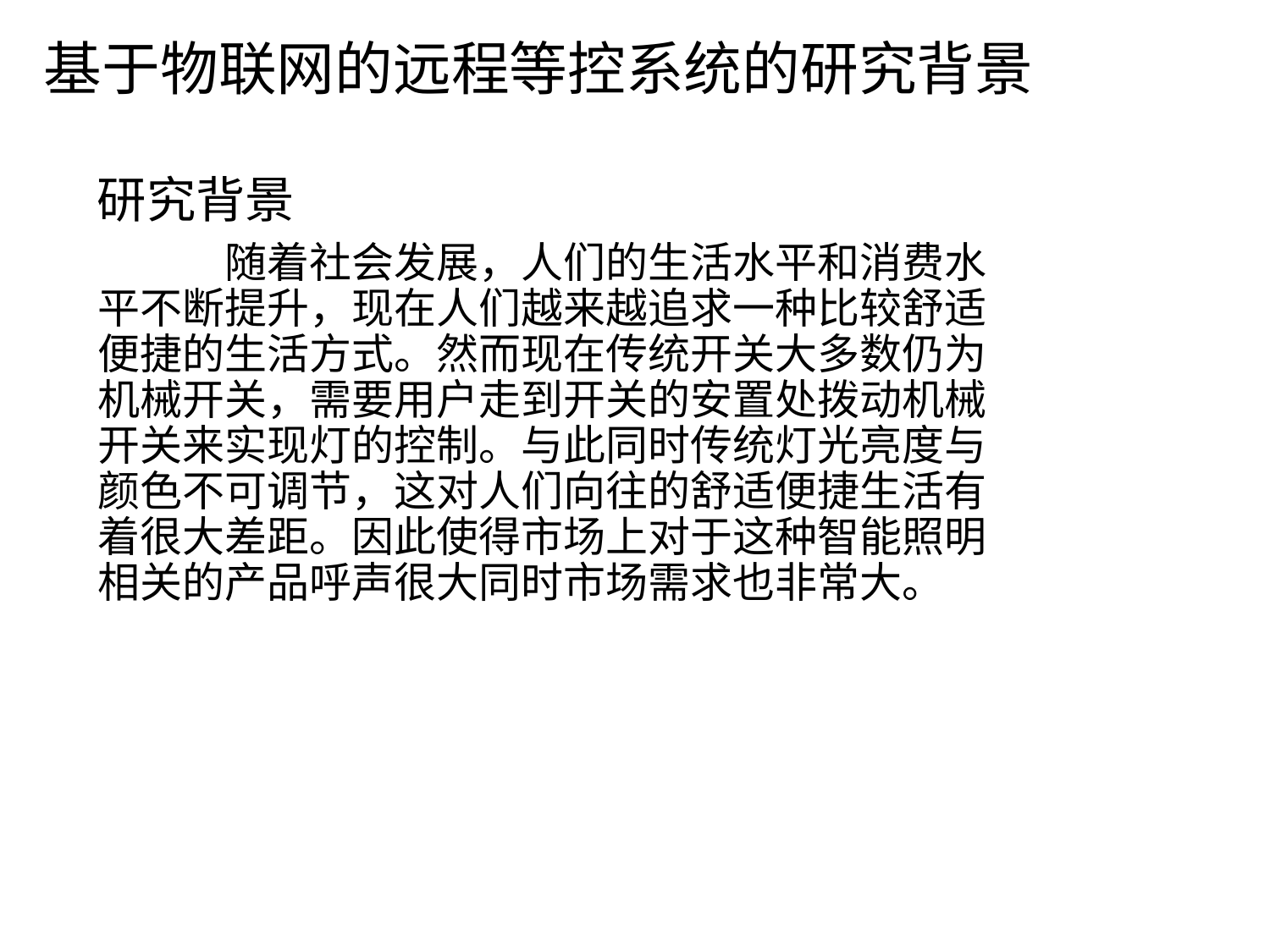

基于物联网的远程等控系统的研究背景

研究背景
 	随着社会发展，人们的生活水平和消费水平不断提升，现在人们越来越追求一种比较舒适便捷的生活方式。然而现在传统开关大多数仍为机械开关，需要用户走到开关的安置处拨动机械开关来实现灯的控制。与此同时传统灯光亮度与颜色不可调节，这对人们向往的舒适便捷生活有着很大差距。因此使得市场上对于这种智能照明相关的产品呼声很大同时市场需求也非常大。